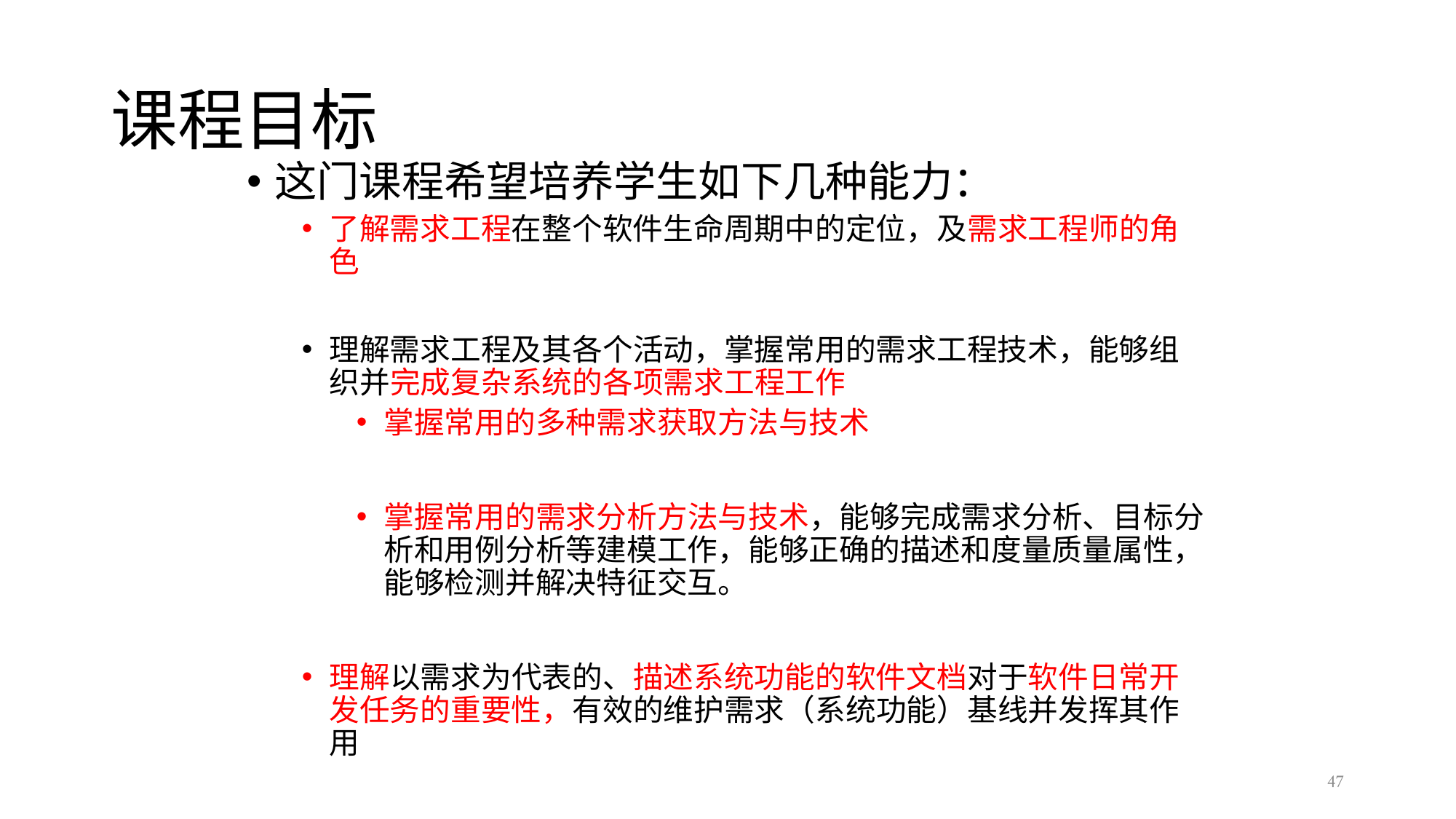

# 课程目标
这门课程希望培养学生如下几种能力：
了解需求工程在整个软件生命周期中的定位，及需求工程师的角色

理解需求工程及其各个活动，掌握常用的需求工程技术，能够组织并完成复杂系统的各项需求工程工作
掌握常用的多种需求获取方法与技术

掌握常用的需求分析方法与技术，能够完成需求分析、目标分析和用例分析等建模工作，能够正确的描述和度量质量属性，能够检测并解决特征交互。

理解以需求为代表的、描述系统功能的软件文档对于软件日常开发任务的重要性，有效的维护需求（系统功能）基线并发挥其作用
47